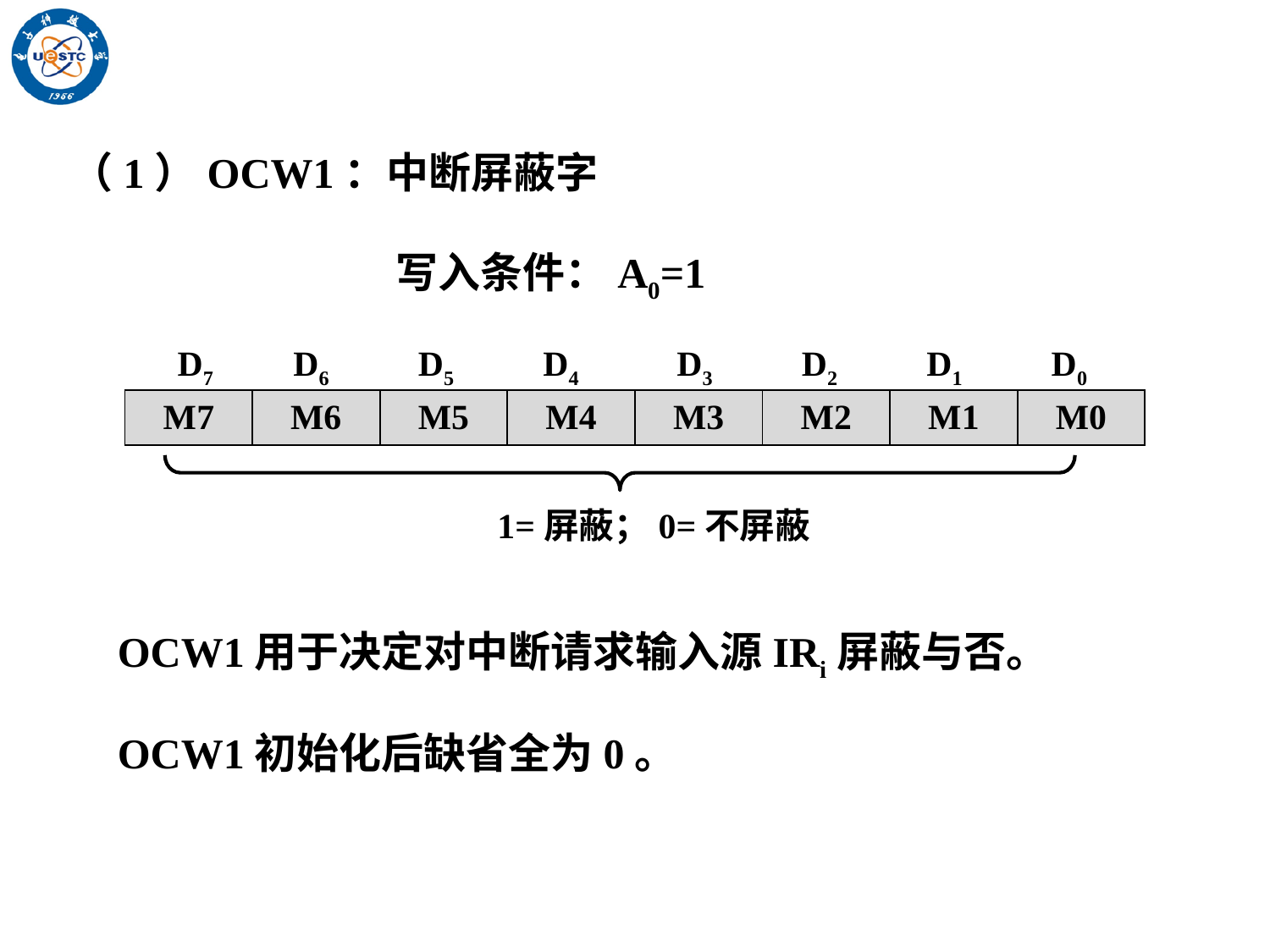

（1）OCW1：中断屏蔽字
写入条件：A0=1
D7         D6          D5          D4           D3          D2          D1          D0
| M7 | M6 | M5 | M4 | M3 | M2 | M1 | M0 |
| --- | --- | --- | --- | --- | --- | --- | --- |

1=屏蔽；0=不屏蔽
OCW1用于决定对中断请求输入源IRi屏蔽与否。
OCW1初始化后缺省全为0。